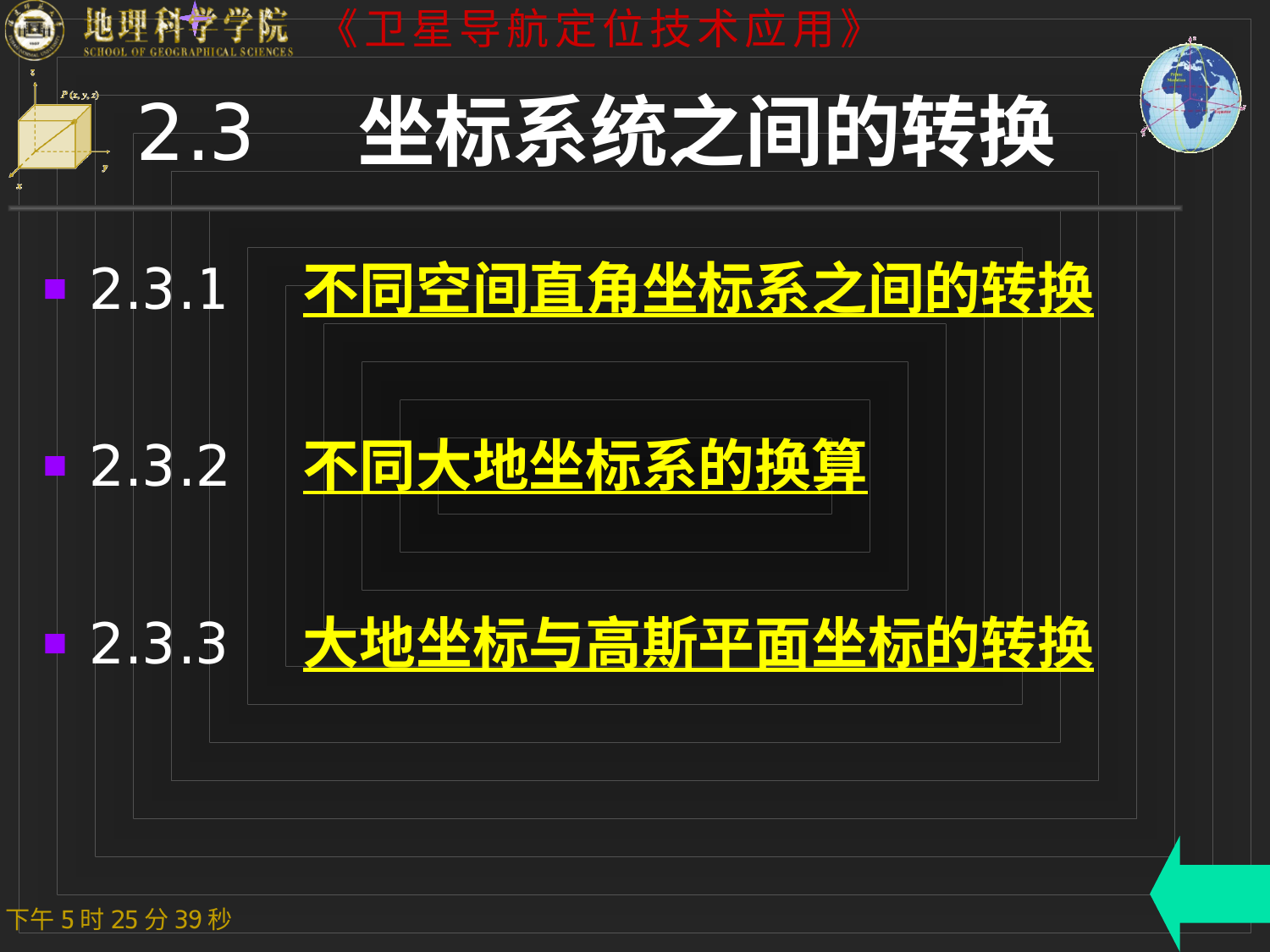

# 2.3　坐标系统之间的转换
2.3.1　不同空间直角坐标系之间的转换

2.3.2　不同大地坐标系的换算

2.3.3　大地坐标与高斯平面坐标的转换

下午5时25分39秒